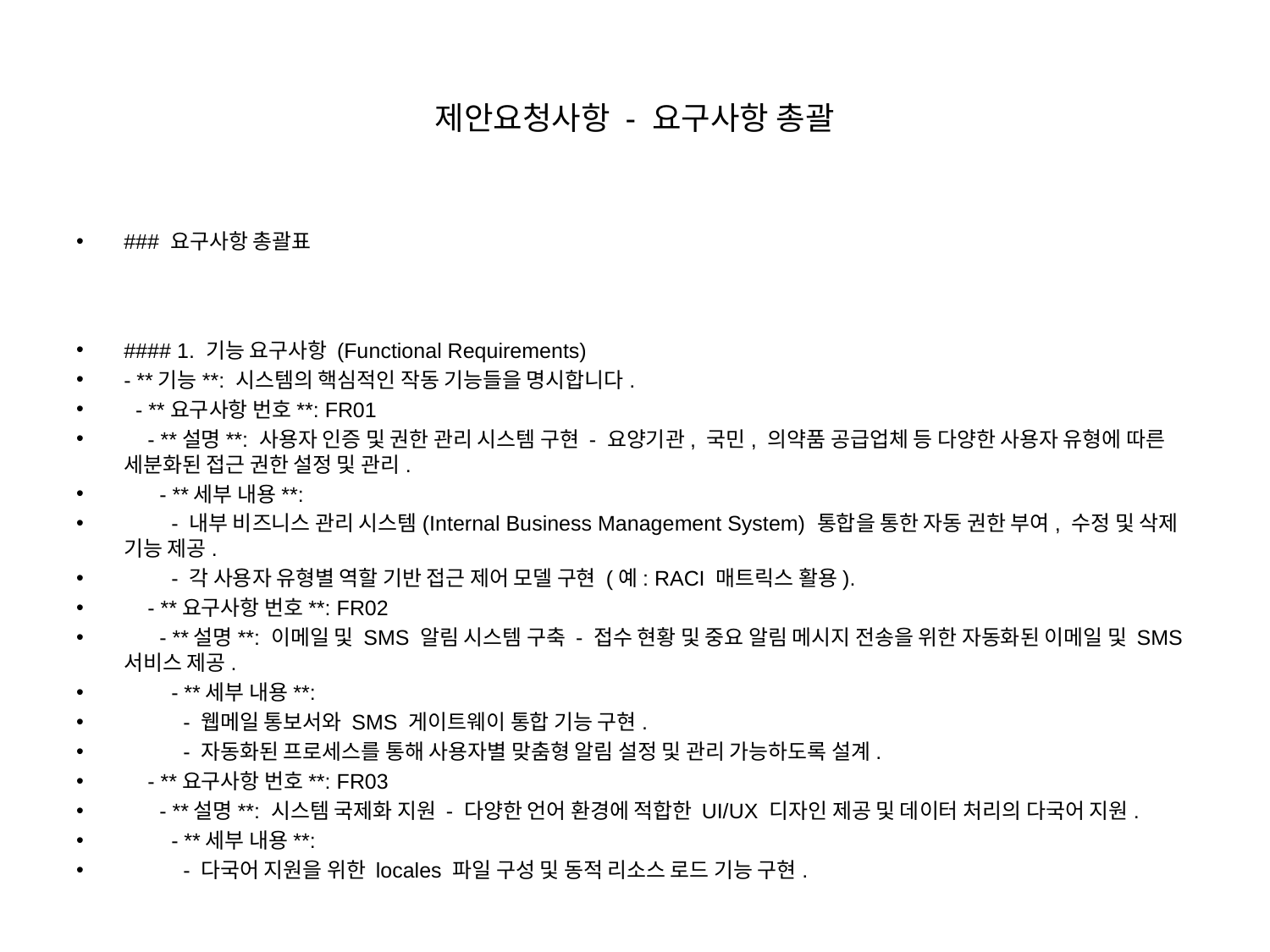

# 제안요청사항 - 요구사항 총괄
### 요구사항 총괄표

#### 1. 기능 요구사항 (Functional Requirements)
- **기능**: 시스템의 핵심적인 작동 기능들을 명시합니다.
  - **요구사항 번호**: FR01
    - **설명**: 사용자 인증 및 권한 관리 시스템 구현 - 요양기관, 국민, 의약품 공급업체 등 다양한 사용자 유형에 따른 세분화된 접근 권한 설정 및 관리.
      - **세부 내용**:
        - 내부 비즈니스 관리 시스템(Internal Business Management System) 통합을 통한 자동 권한 부여, 수정 및 삭제 기능 제공.
        - 각 사용자 유형별 역할 기반 접근 제어 모델 구현 (예: RACI 매트릭스 활용).
    - **요구사항 번호**: FR02
      - **설명**: 이메일 및 SMS 알림 시스템 구축 - 접수 현황 및 중요 알림 메시지 전송을 위한 자동화된 이메일 및 SMS 서비스 제공.
        - **세부 내용**:
          - 웹메일 통보서와 SMS 게이트웨이 통합 기능 구현.
          - 자동화된 프로세스를 통해 사용자별 맞춤형 알림 설정 및 관리 가능하도록 설계.
    - **요구사항 번호**: FR03
      - **설명**: 시스템 국제화 지원 - 다양한 언어 환경에 적합한 UI/UX 디자인 제공 및 데이터 처리의 다국어 지원.
        - **세부 내용**:
          - 다국어 지원을 위한 locales 파일 구성 및 동적 리소스 로드 기능 구현.